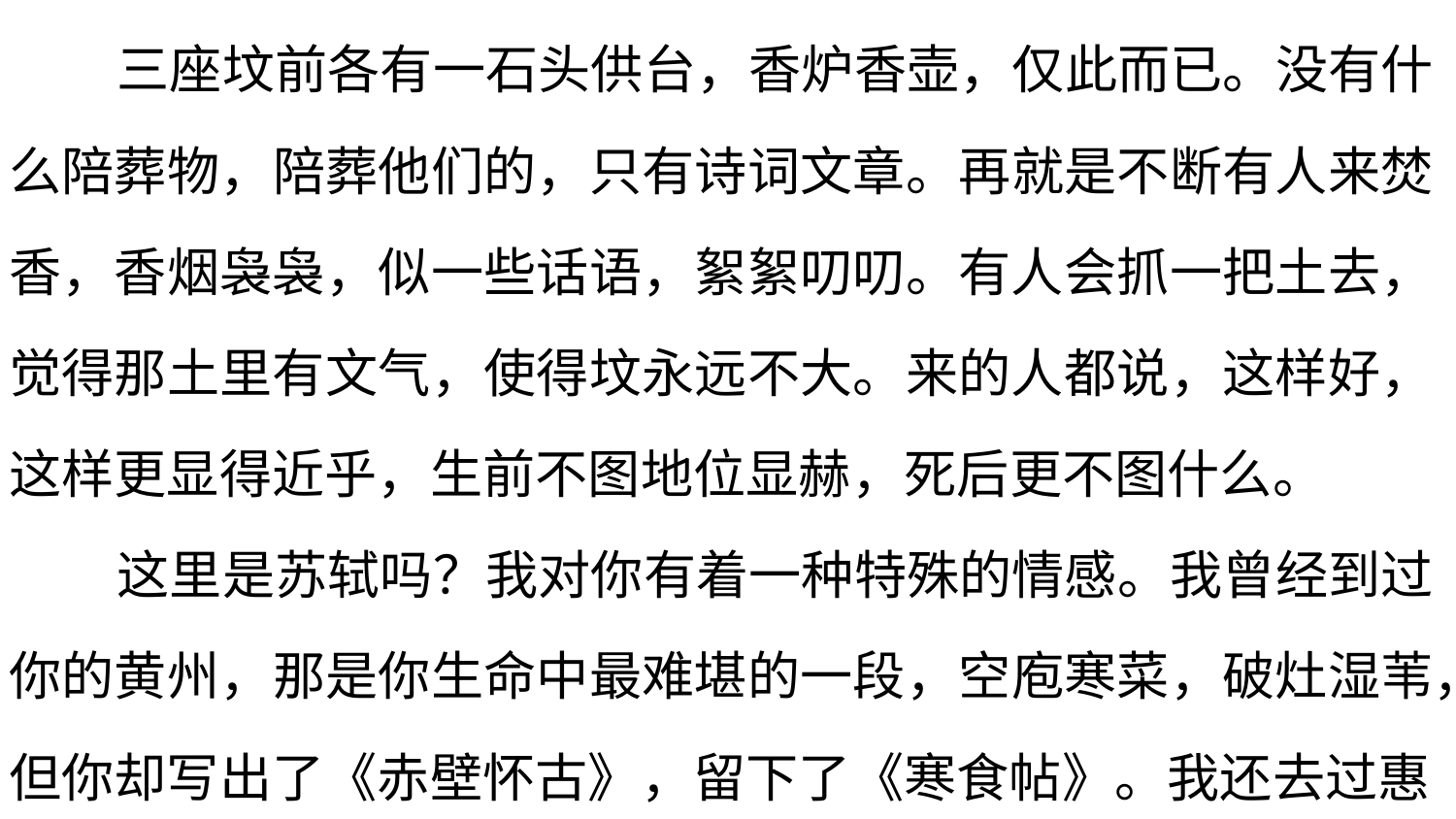

三座坟前各有一石头供台，香炉香壶，仅此而已。没有什么陪葬物，陪葬他们的，只有诗词文章。再就是不断有人来焚香，香烟袅袅，似一些话语，絮絮叨叨。有人会抓一把土去，觉得那土里有文气，使得坟永远不大。来的人都说，这样好，这样更显得近乎，生前不图地位显赫，死后更不图什么。
        这里是苏轼吗？我对你有着一种特殊的情感。我曾经到过你的黄州，那是你生命中最难堪的一段，空庖寒菜，破灶湿苇，但你却写出了《赤壁怀古》，留下了《寒食帖》。我还去过惠